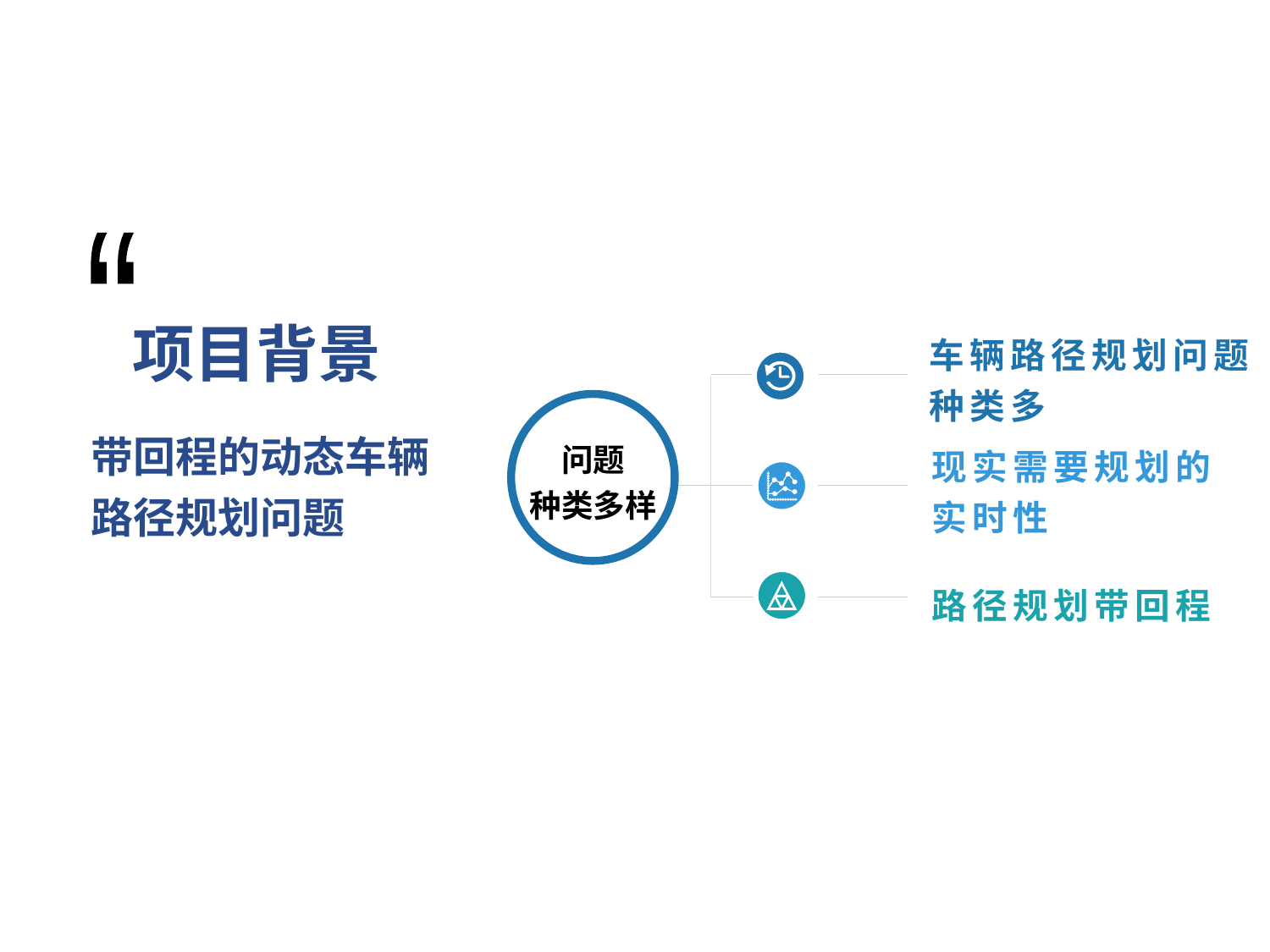

“
 项目背景
车辆路径规划问题种类多

带回程的动态车辆路径规划问题
问题
种类多样
现实需要规划的实时性

路径规划带回程